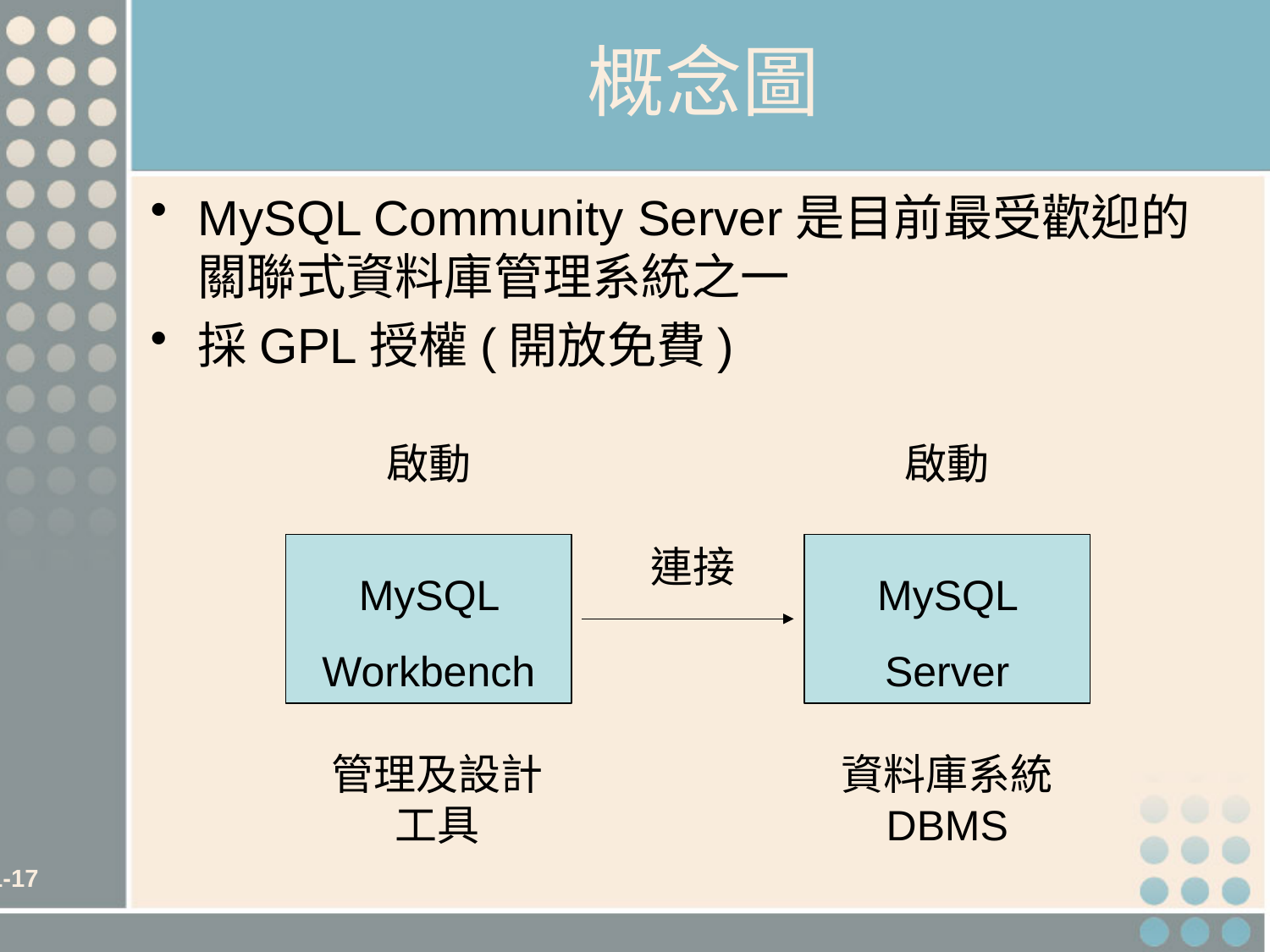

# 概念圖
MySQL Community Server是目前最受歡迎的關聯式資料庫管理系統之一
採GPL授權(開放免費)
啟動
啟動
MySQL Workbench
連接
MySQL Server
管理及設計
工具
資料庫系統
DBMS